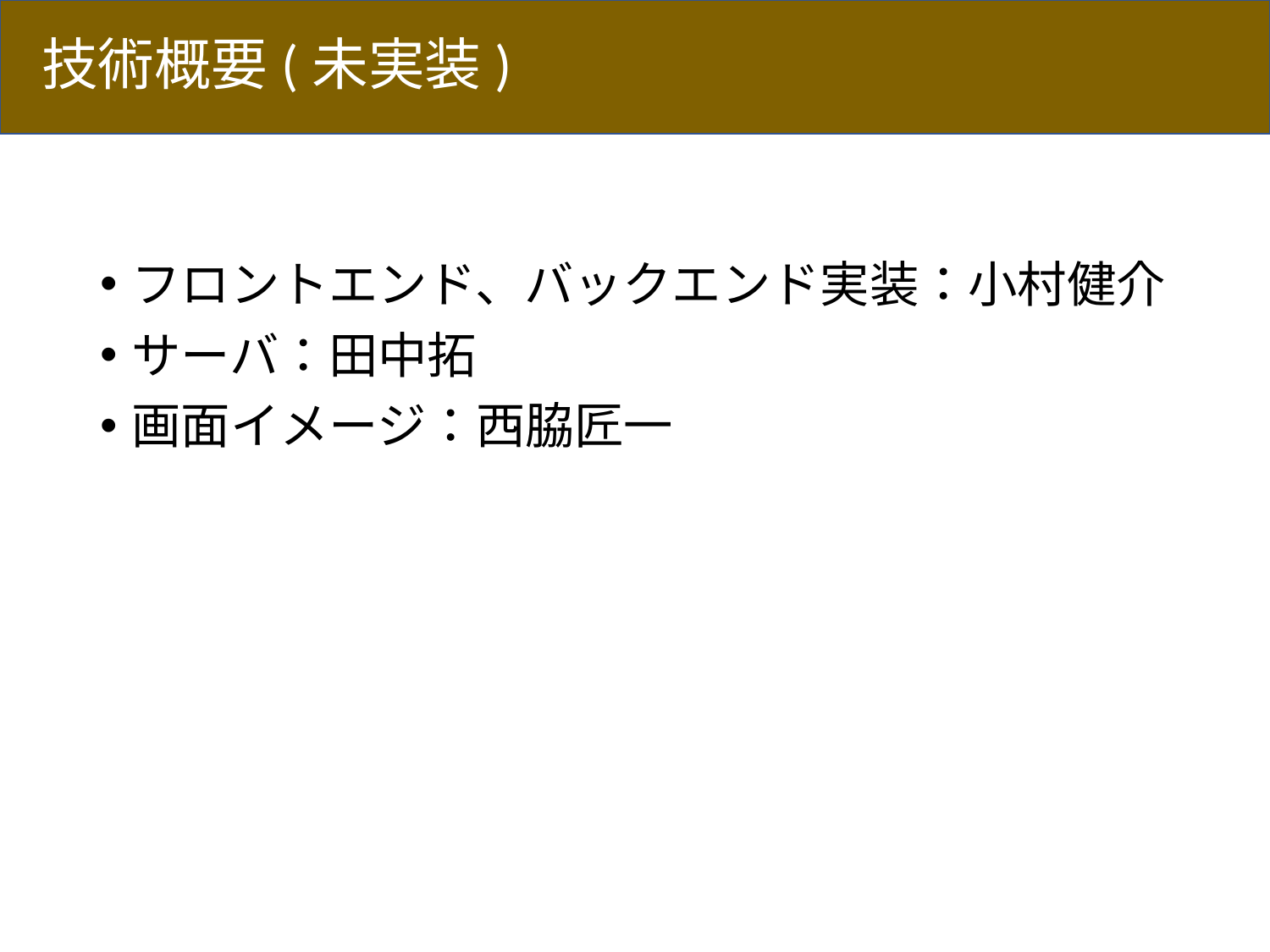

# 技術概要(未実装)
フロントエンド、バックエンド実装：小村健介
サーバ：田中拓
画面イメージ：西脇匠一